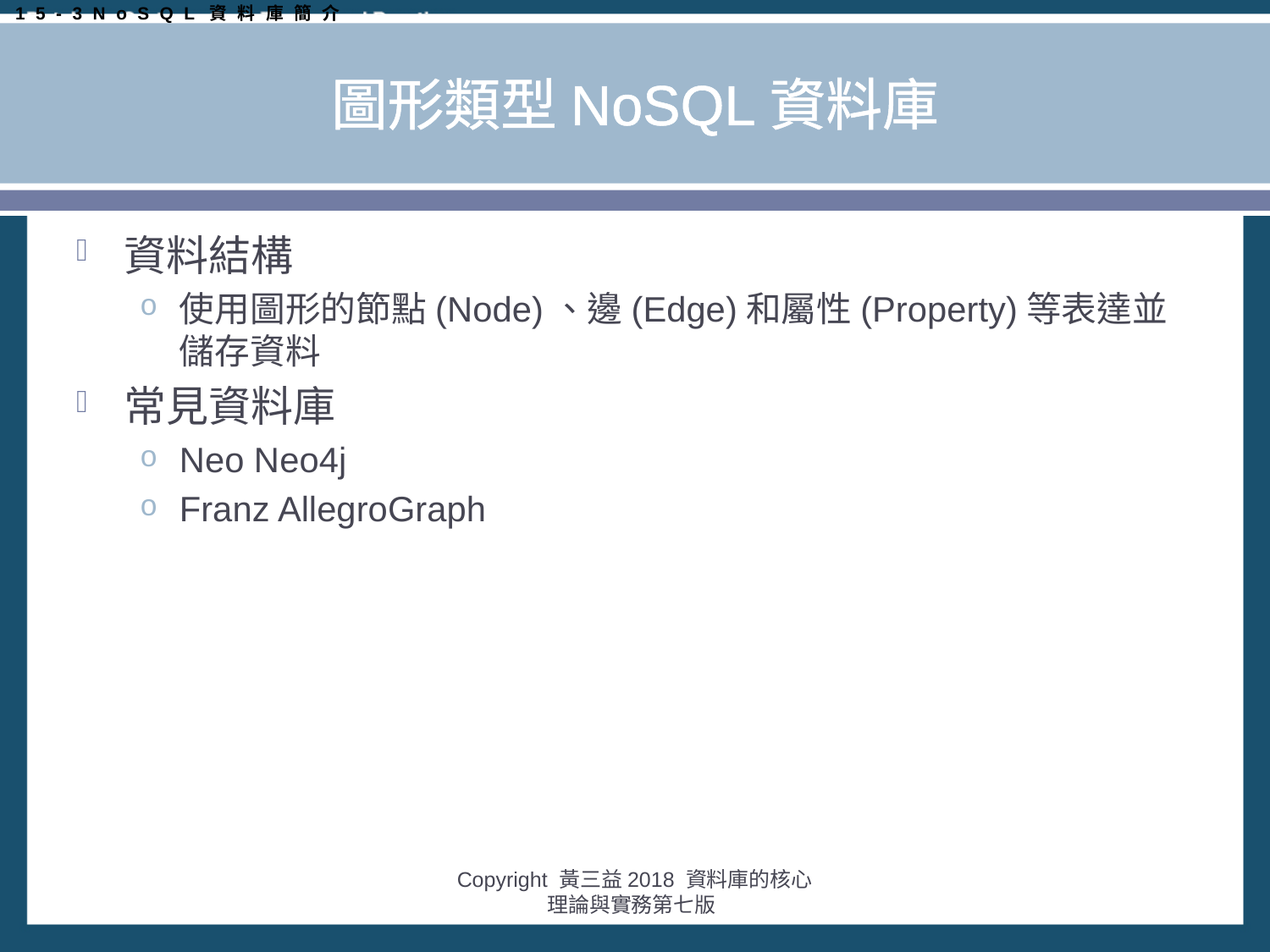

15-3NoSQL資料庫簡介
# 圖形類型NoSQL資料庫
資料結構
使用圖形的節點(Node)、邊(Edge)和屬性(Property)等表達並儲存資料
常見資料庫
Neo Neo4j
Franz AllegroGraph

Copyright 黃三益2018 資料庫的核心理論與實務第七版